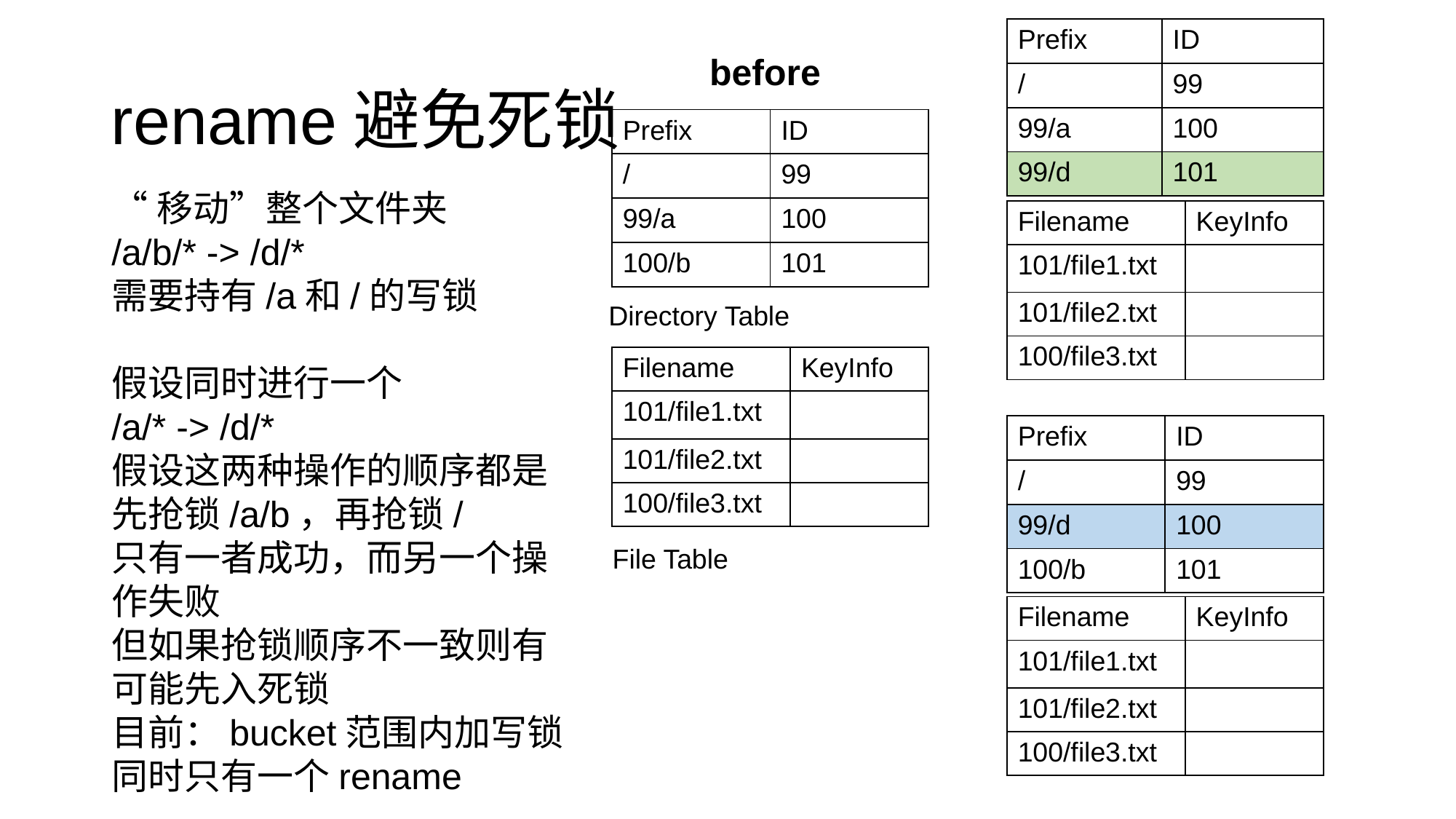

| Prefix | ID |
| --- | --- |
| / | 99 |
| 99/a | 100 |
| 99/d | 101 |
# rename避免死锁
before
| Prefix | ID |
| --- | --- |
| / | 99 |
| 99/a | 100 |
| 100/b | 101 |
“移动”整个文件夹
/a/b/* -> /d/*
需要持有/a和/的写锁

假设同时进行一个
/a/* -> /d/*
假设这两种操作的顺序都是先抢锁/a/b，再抢锁/
只有一者成功，而另一个操作失败
但如果抢锁顺序不一致则有可能先入死锁
目前：bucket范围内加写锁
同时只有一个rename

| Filename | KeyInfo |
| --- | --- |
| 101/file1.txt |  |
| 101/file2.txt |  |
| 100/file3.txt |  |
Directory Table
| Filename | KeyInfo |
| --- | --- |
| 101/file1.txt |  |
| 101/file2.txt |  |
| 100/file3.txt |  |
| Prefix | ID |
| --- | --- |
| / | 99 |
| 99/d | 100 |
| 100/b | 101 |
File Table
| Filename | KeyInfo |
| --- | --- |
| 101/file1.txt |  |
| 101/file2.txt |  |
| 100/file3.txt |  |